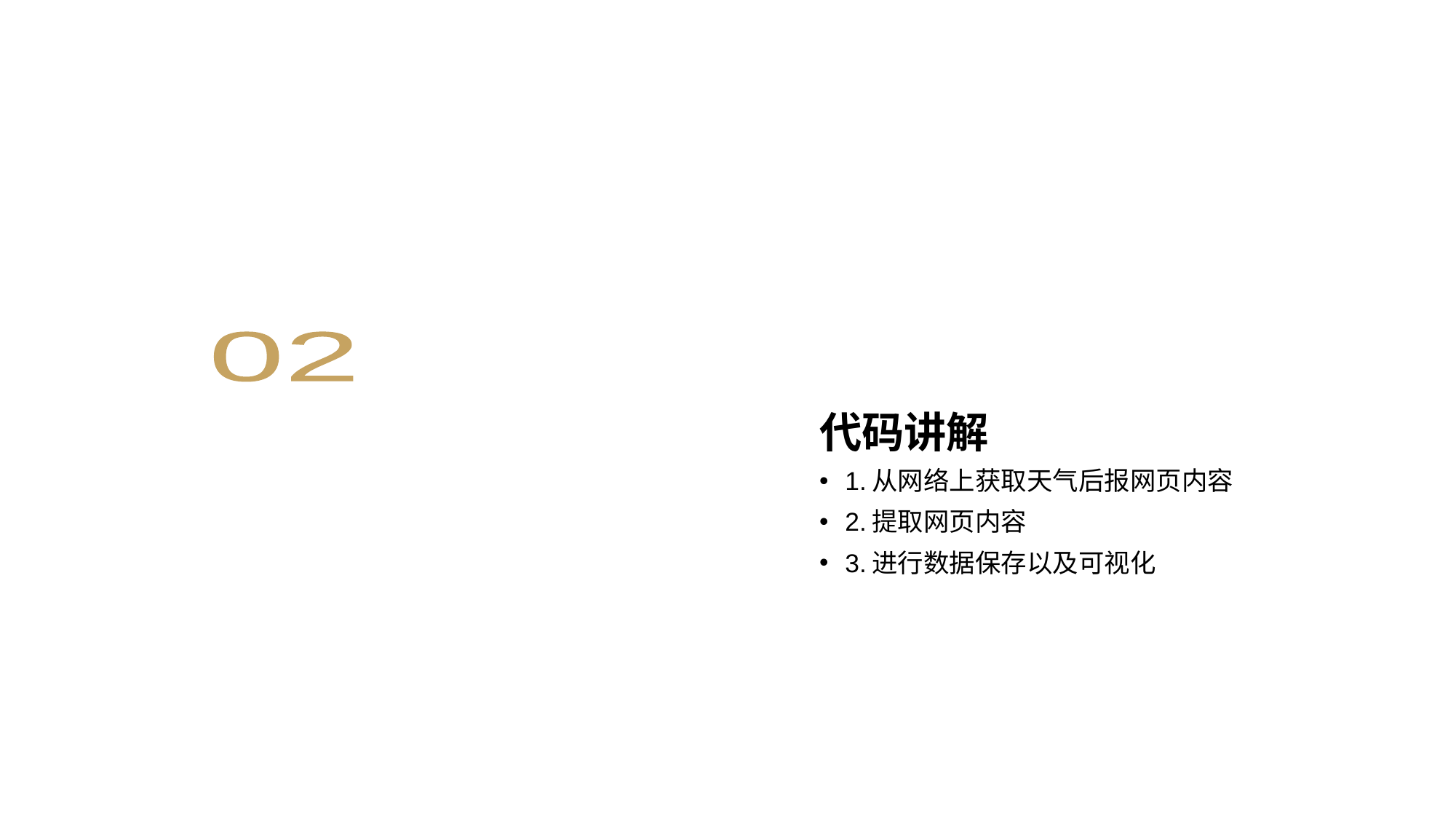

02

代码讲解
1.从网络上获取天气后报网页内容
2.提取网页内容
3.进行数据保存以及可视化